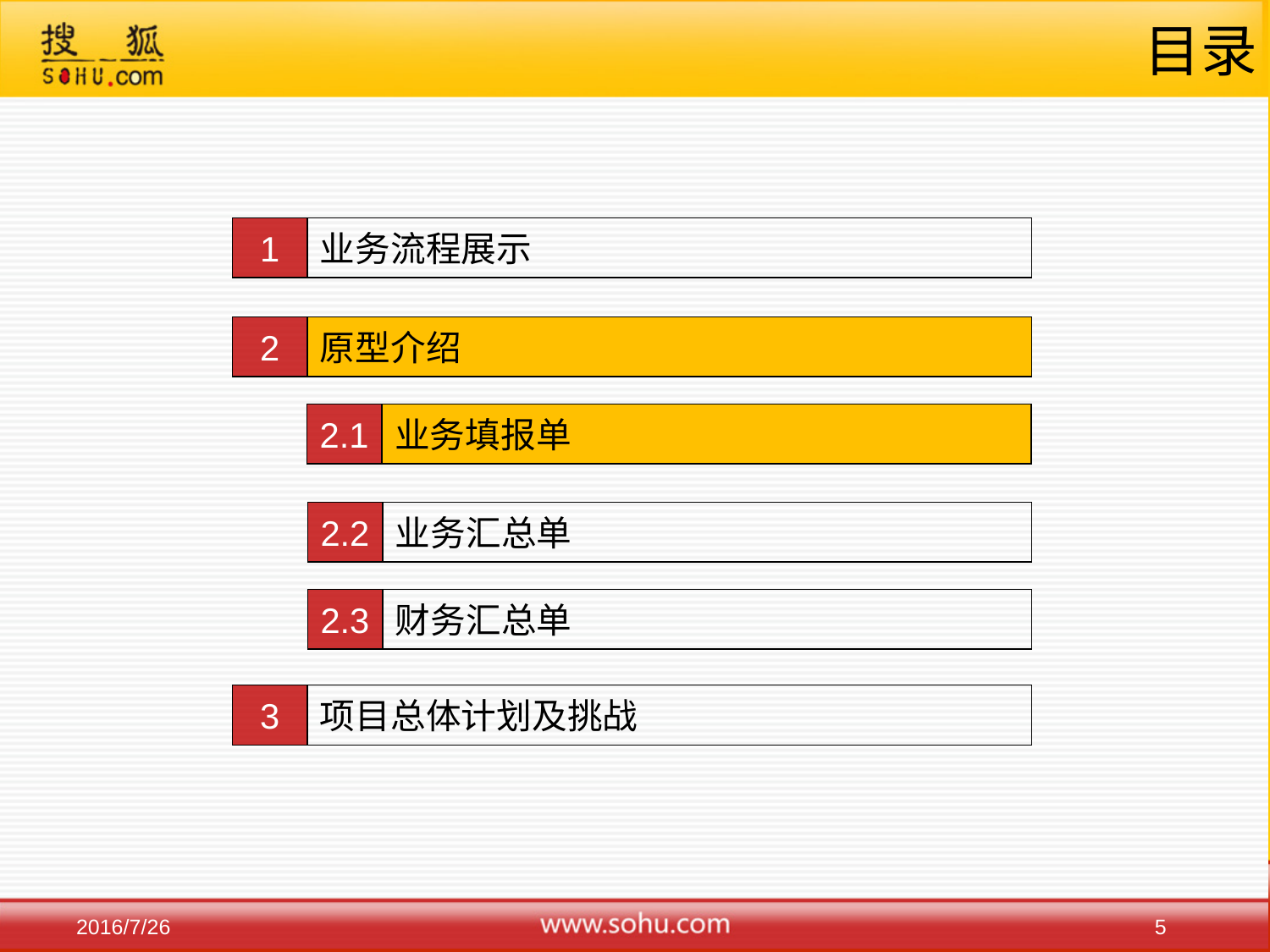

# 目录
1
业务流程展示
2
原型介绍
2.1
业务填报单
2.2
业务汇总单
2.3
财务汇总单
3
项目总体计划及挑战
5